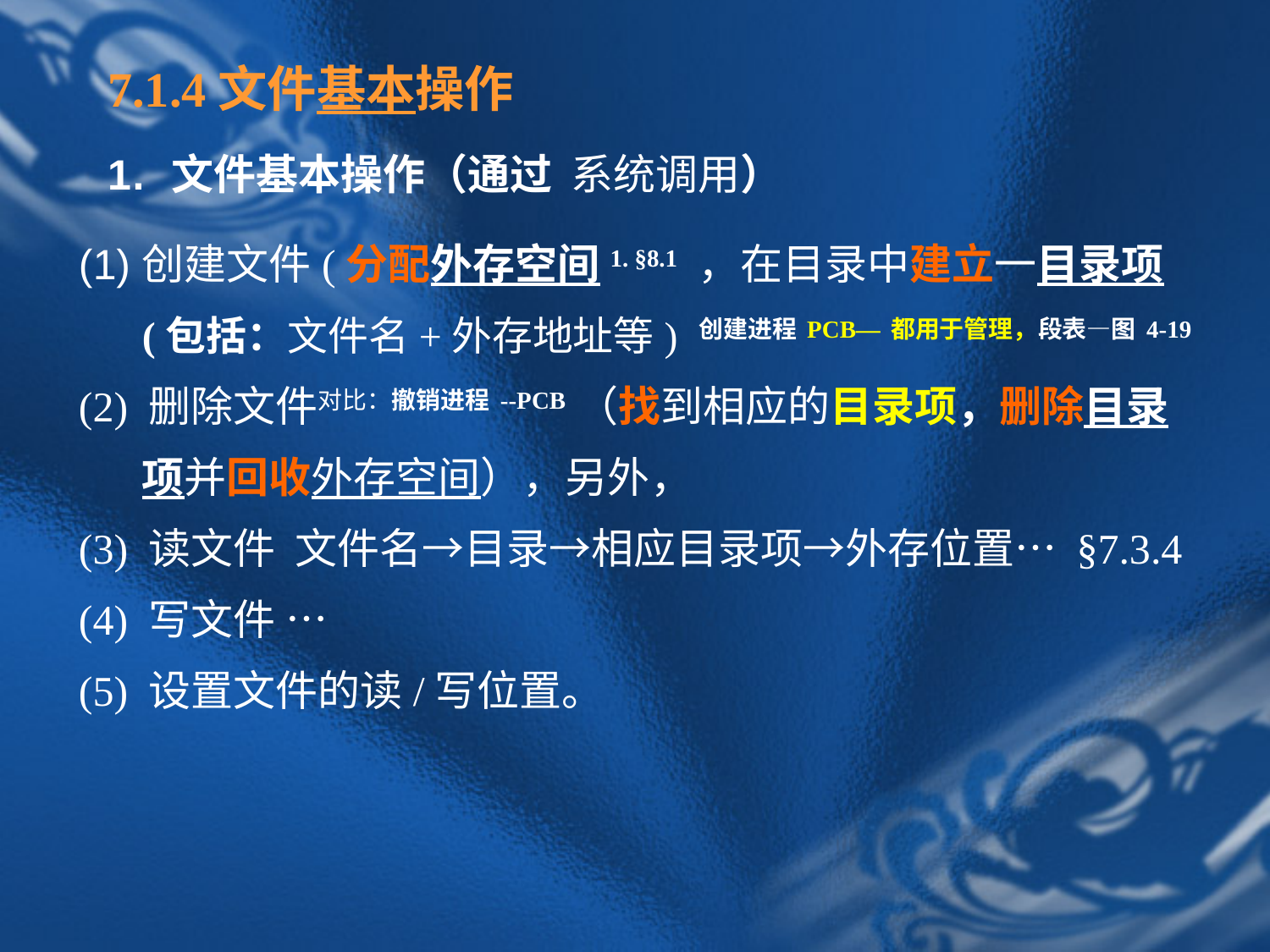

7.1.4文件基本操作
文件基本操作（通过  系统调用）
创建文件(分配外存空间1. §8.1 ，在目录中建立一目录项 (包括：文件名+外存地址等) 创建进程PCB—都用于管理，段表—图4-19
(2) 删除文件对比：撤销进程--PCB（找到相应的目录项，删除目录项并回收外存空间），另外，
(3) 读文件  文件名→目录→相应目录项→外存位置… §7.3.4
(4) 写文件 …
(5) 设置文件的读/写位置。